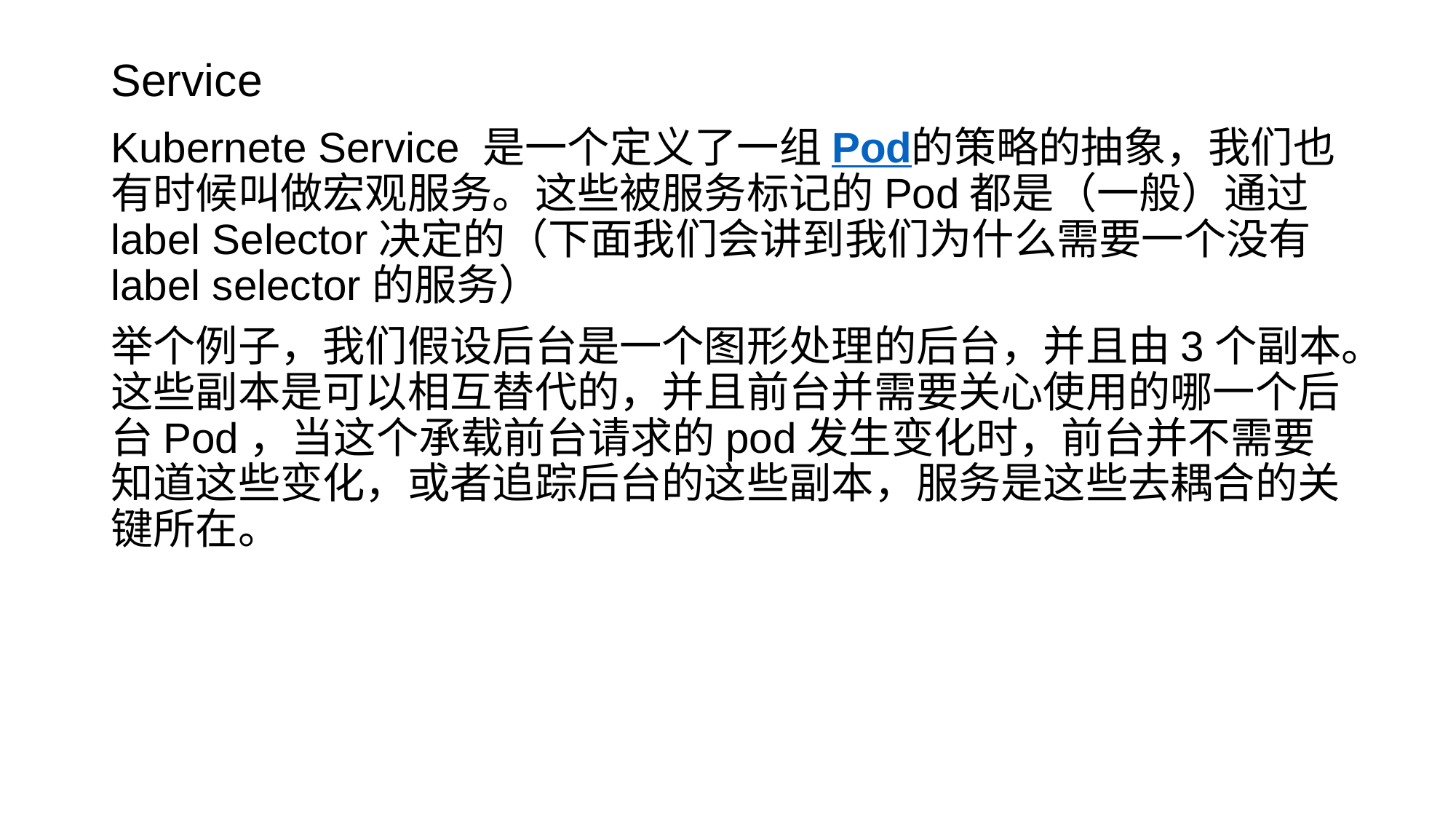

# Service
Kubernete Service 是一个定义了一组Pod的策略的抽象，我们也有时候叫做宏观服务。这些被服务标记的Pod都是（一般）通过label Selector决定的（下面我们会讲到我们为什么需要一个没有label selector的服务）
举个例子，我们假设后台是一个图形处理的后台，并且由3个副本。这些副本是可以相互替代的，并且前台并需要关心使用的哪一个后台Pod，当这个承载前台请求的pod发生变化时，前台并不需要知道这些变化，或者追踪后台的这些副本，服务是这些去耦合的关键所在。